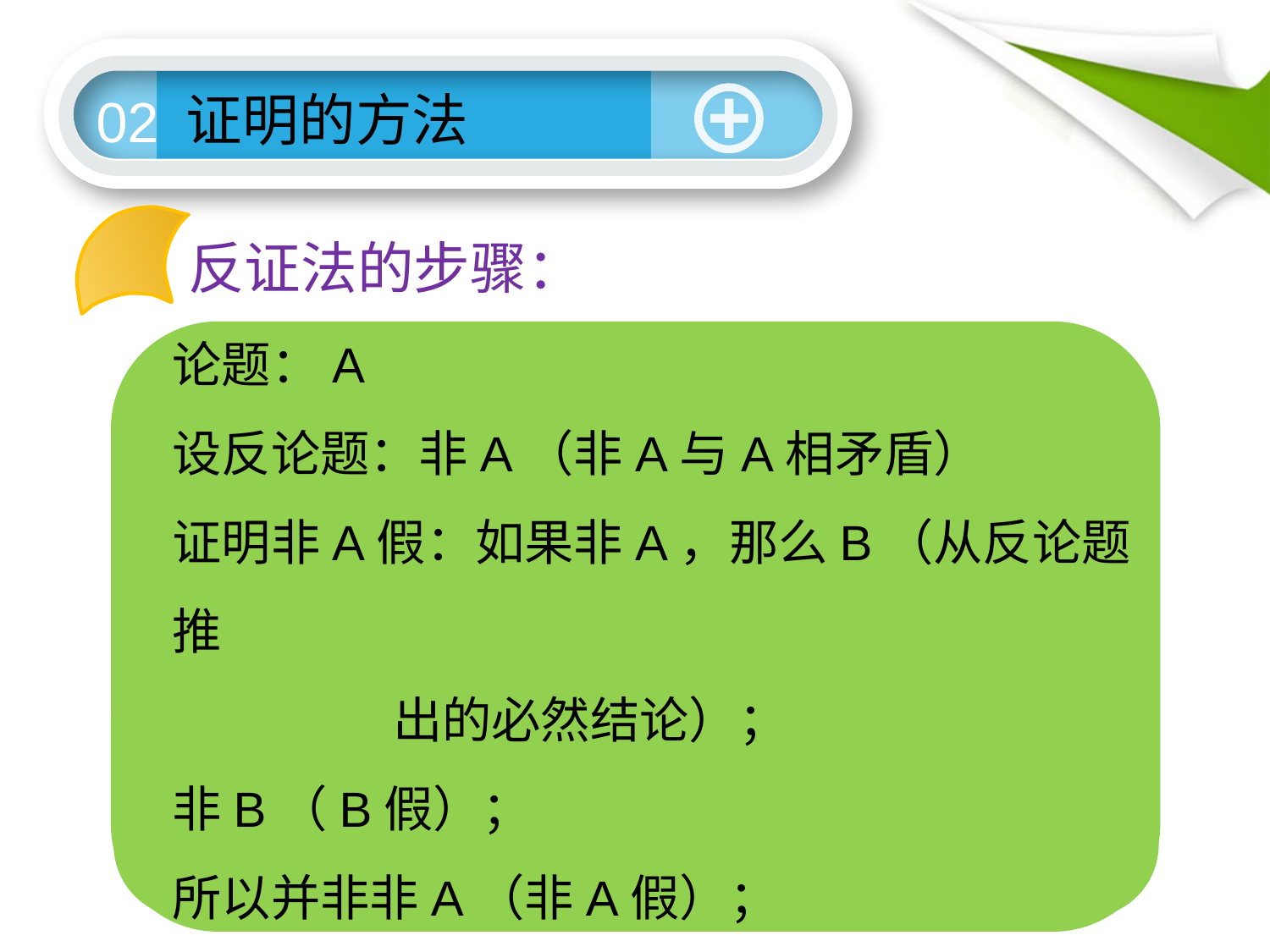

证明的方法
02

反证法的步骤：
论题：A
设反论题：非A（非A与A相矛盾）
证明非A假：如果非A，那么B（从反论题推
                   出的必然结论）；
非B（B假）；
所以并非非A（非A假）；
根据排中律，非A假，则A真。

A  —  B
B  —  A